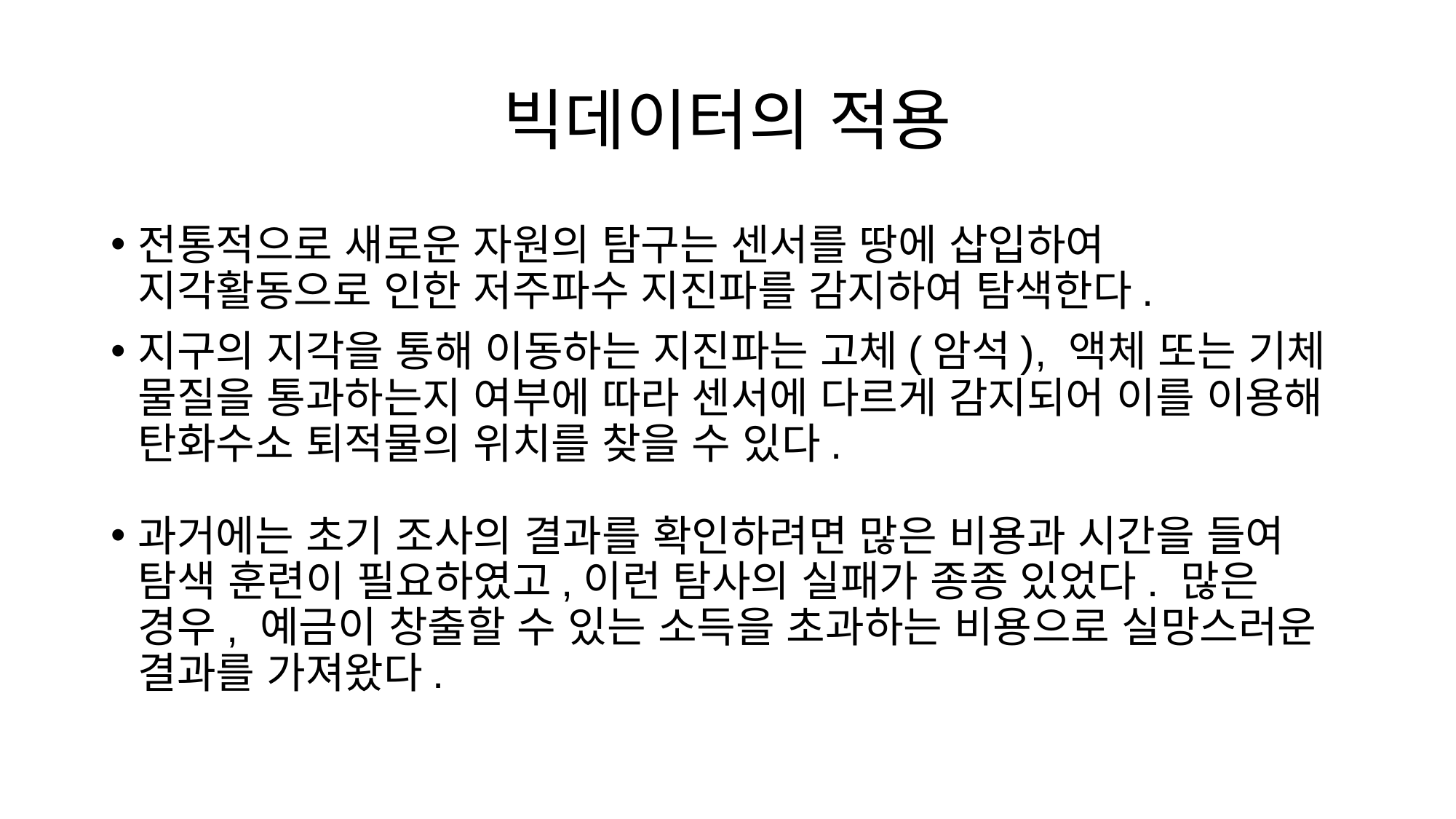

# 빅데이터의 적용
전통적으로 새로운 자원의 탐구는 센서를 땅에 삽입하여 지각활동으로 인한 저주파수 지진파를 감지하여 탐색한다.
지구의 지각을 통해 이동하는 지진파는 고체(암석), 액체 또는 기체 물질을 통과하는지 여부에 따라 센서에 다르게 감지되어 이를 이용해 탄화수소 퇴적물의 위치를 찾을 수 있다.

과거에는 초기 조사의 결과를 확인하려면 많은 비용과 시간을 들여 탐색 훈련이 필요하였고,이런 탐사의 실패가 종종 있었다. 많은 경우, 예금이 창출할 수 있는 소득을 초과하는 비용으로 실망스러운 결과를 가져왔다.